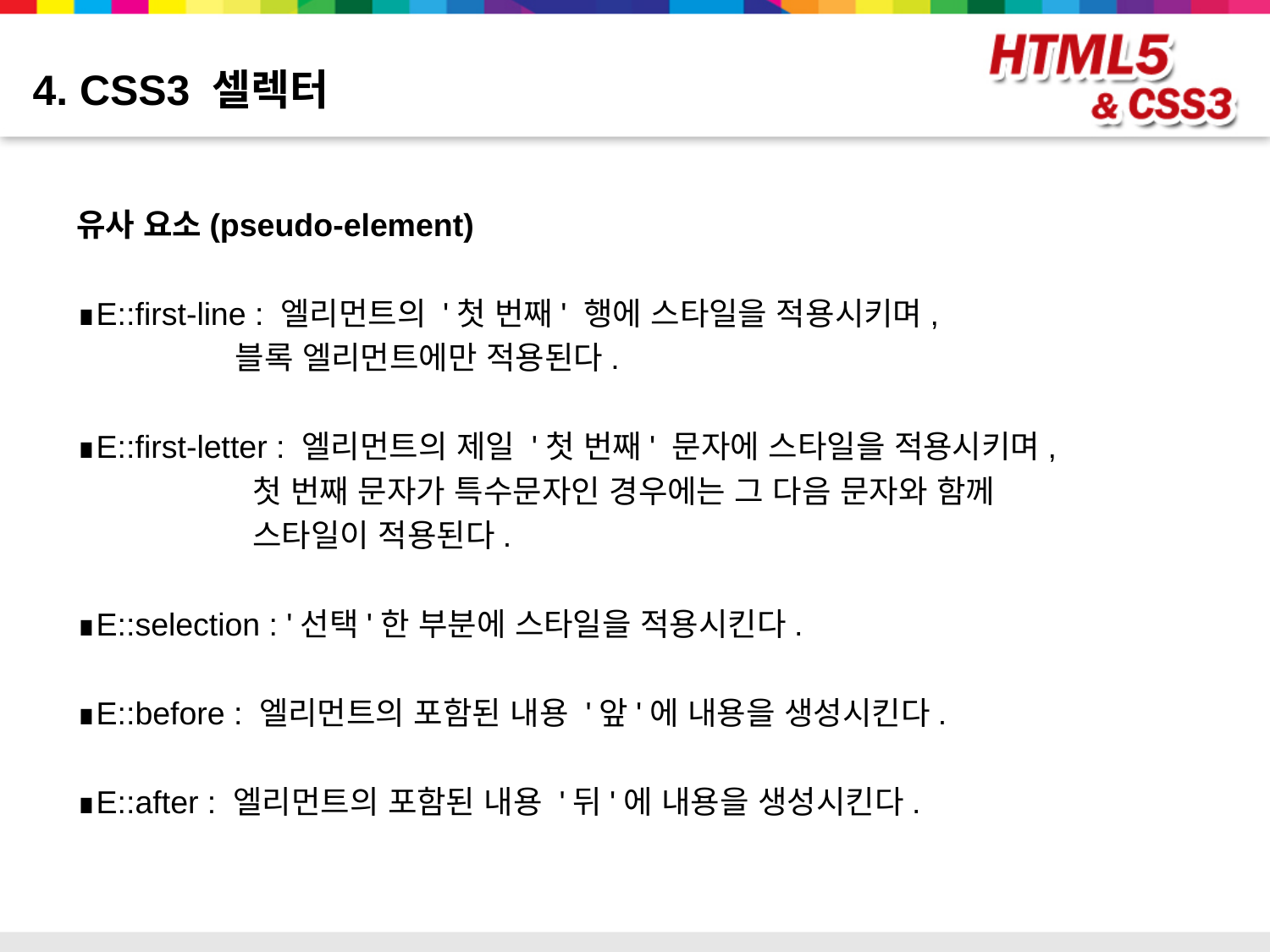

# 4. CSS3 셀렉터
유사 요소(pseudo-element)

∎E::first-line : 엘리먼트의 '첫 번째' 행에 스타일을 적용시키며,
                 블록 엘리먼트에만 적용된다.

∎E::first-letter : 엘리먼트의 제일 '첫 번째' 문자에 스타일을 적용시키며,
                   첫 번째 문자가 특수문자인 경우에는 그 다음 문자와 함께
                   스타일이 적용된다.

∎E::selection : '선택'한 부분에 스타일을 적용시킨다.

∎E::before : 엘리먼트의 포함된 내용 '앞'에 내용을 생성시킨다.

∎E::after : 엘리먼트의 포함된 내용 '뒤'에 내용을 생성시킨다.